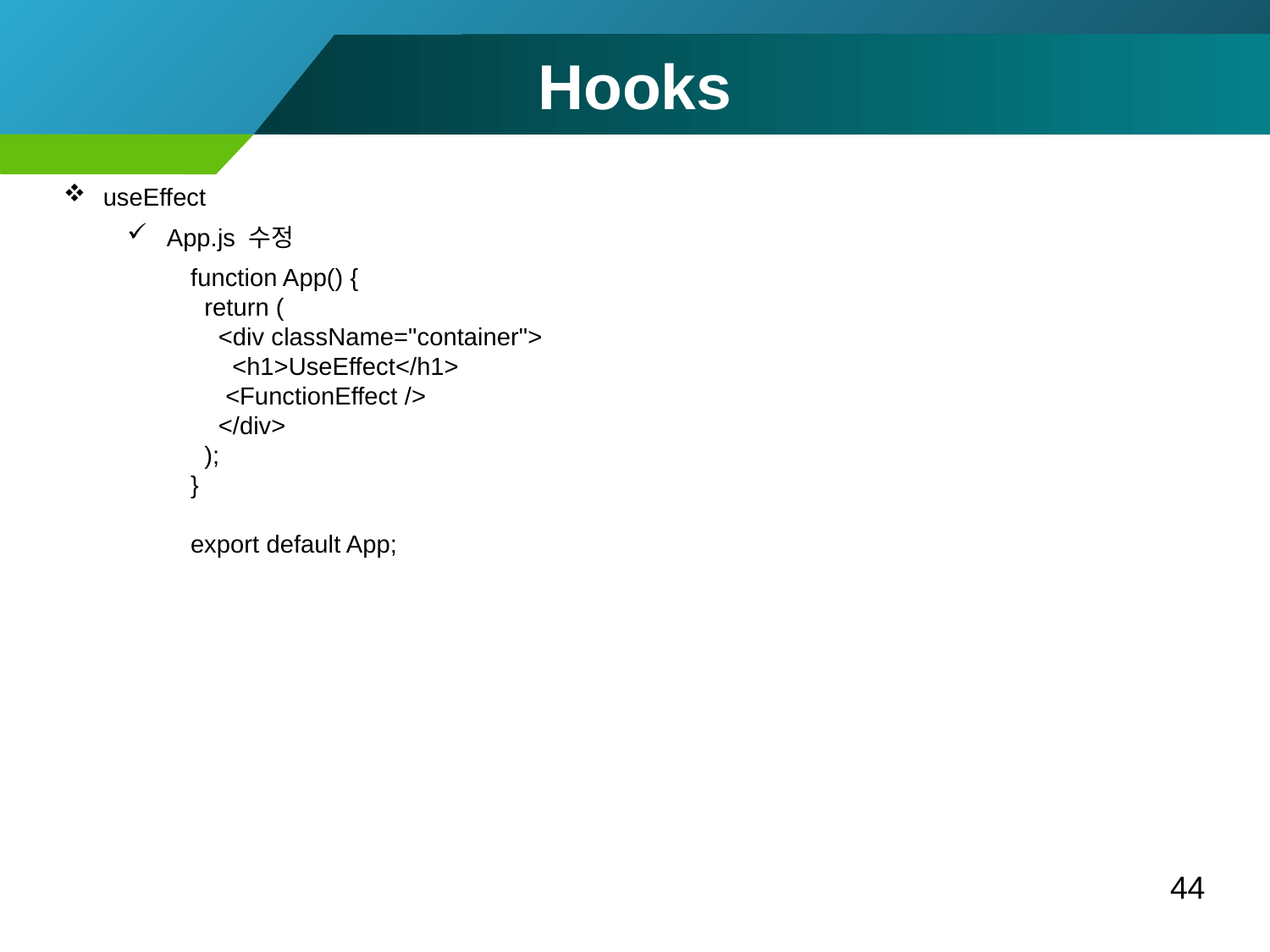

Hooks
useEffect
App.js 수정
function App() {
  return (
    <div className="container">
      <h1>UseEffect</h1>
     <FunctionEffect />
    </div>
  );
}

export default App;

44